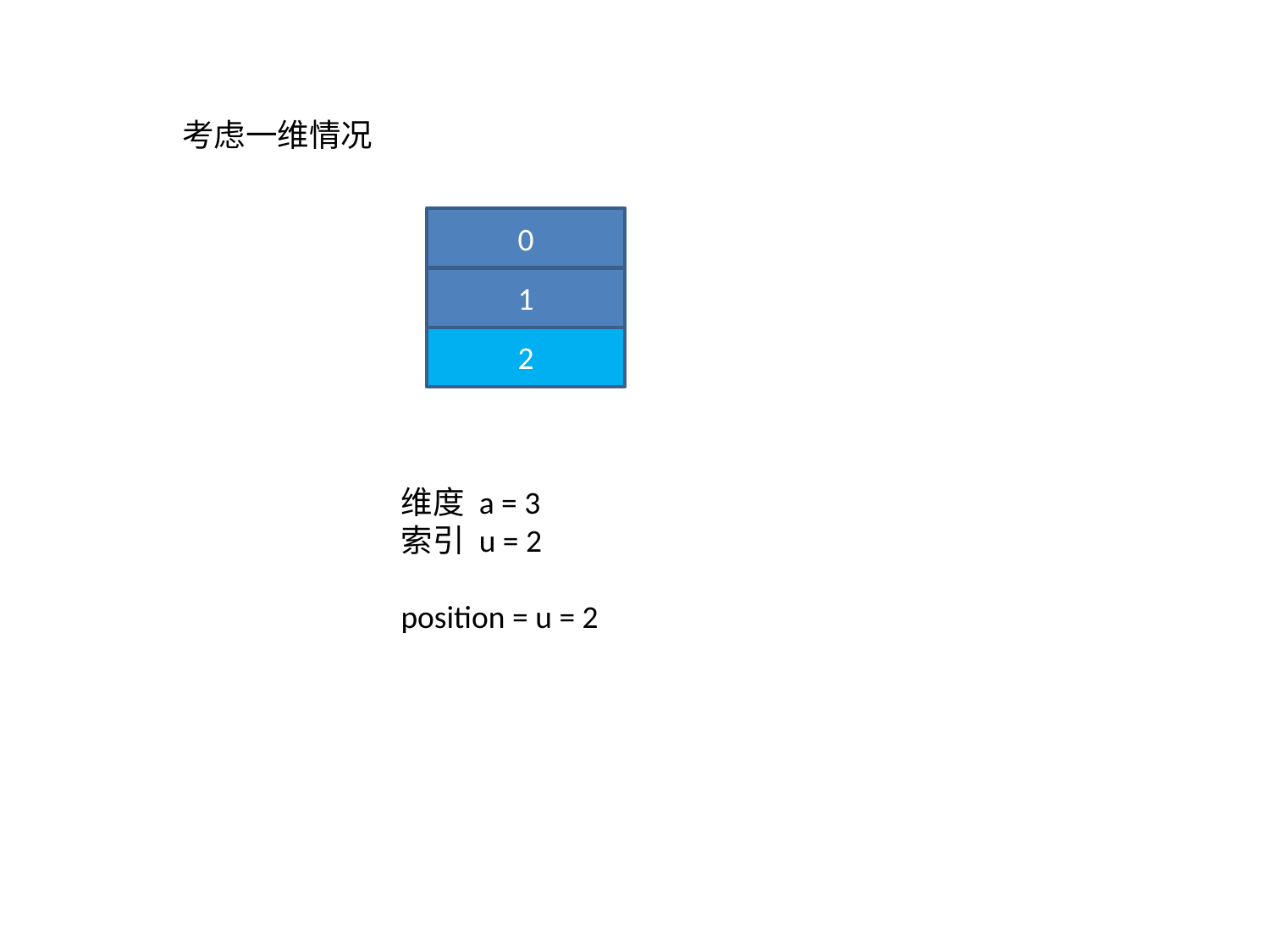

考虑一维情况
0
1
2
维度 a = 3
索引 u = 2

position = u = 2